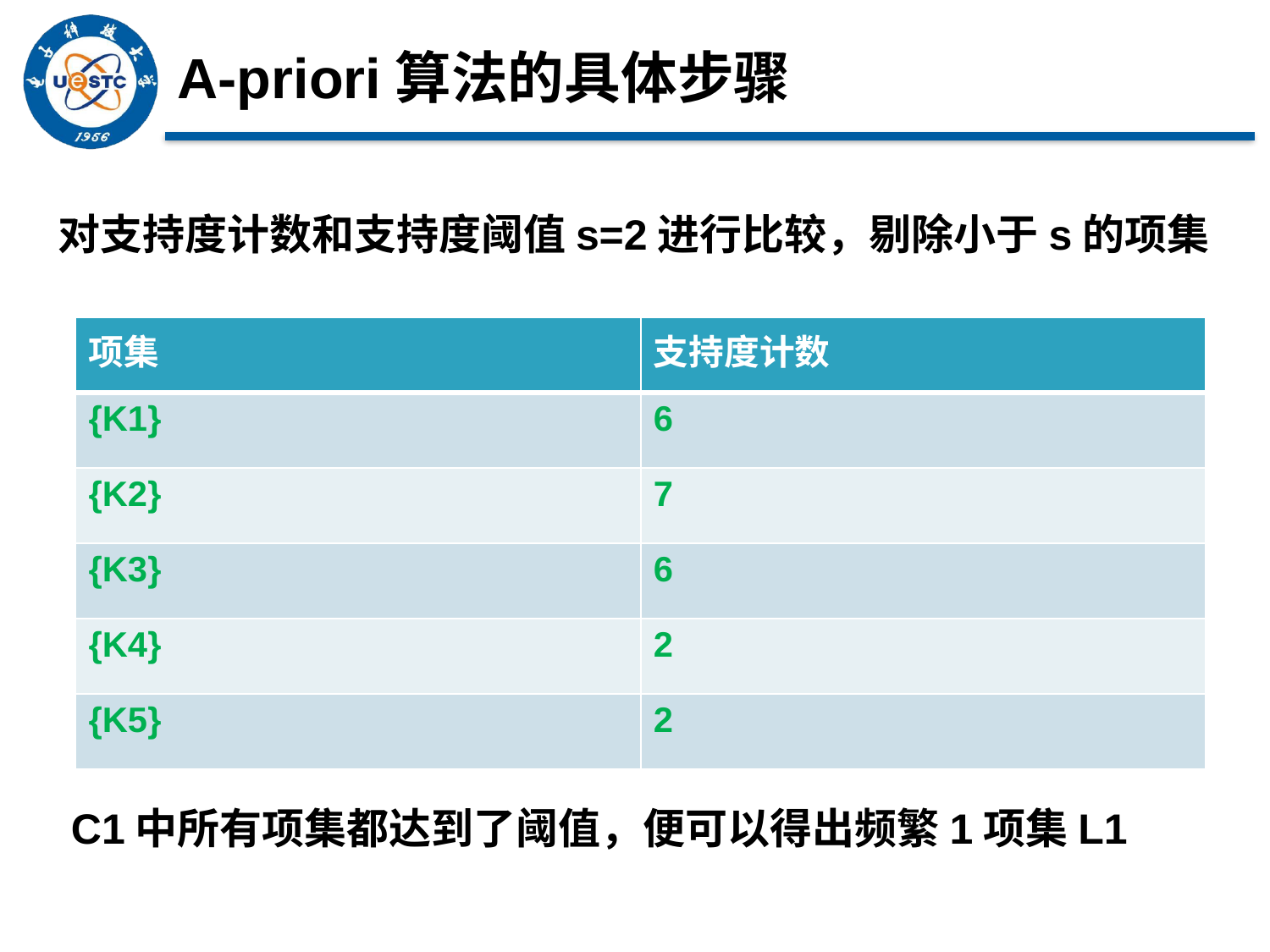

# A-priori算法的具体步骤
对支持度计数和支持度阈值s=2进行比较，剔除小于s的项集

| 项集 | 支持度计数 |
| --- | --- |
| {K1} | 6 |
| {K2} | 7 |
| {K3} | 6 |
| {K4} | 2 |
| {K5} | 2 |
C1中所有项集都达到了阈值，便可以得出频繁1项集L1